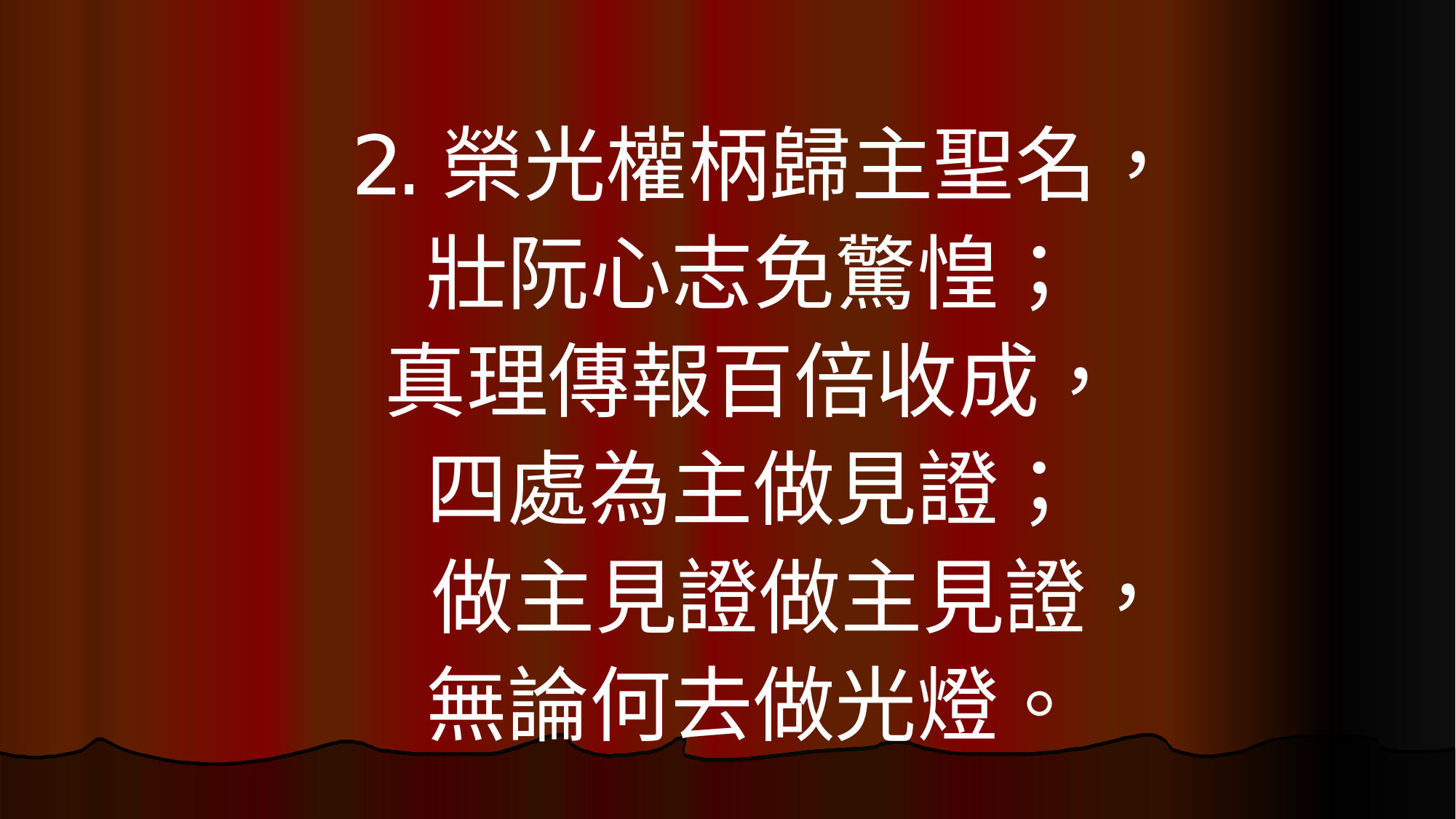

2.榮光權柄歸主聖名，
壯阮心志免驚惶；
真理傳報百倍收成，
四處為主做見證；
    做主見證做主見證，
無論何去做光燈。